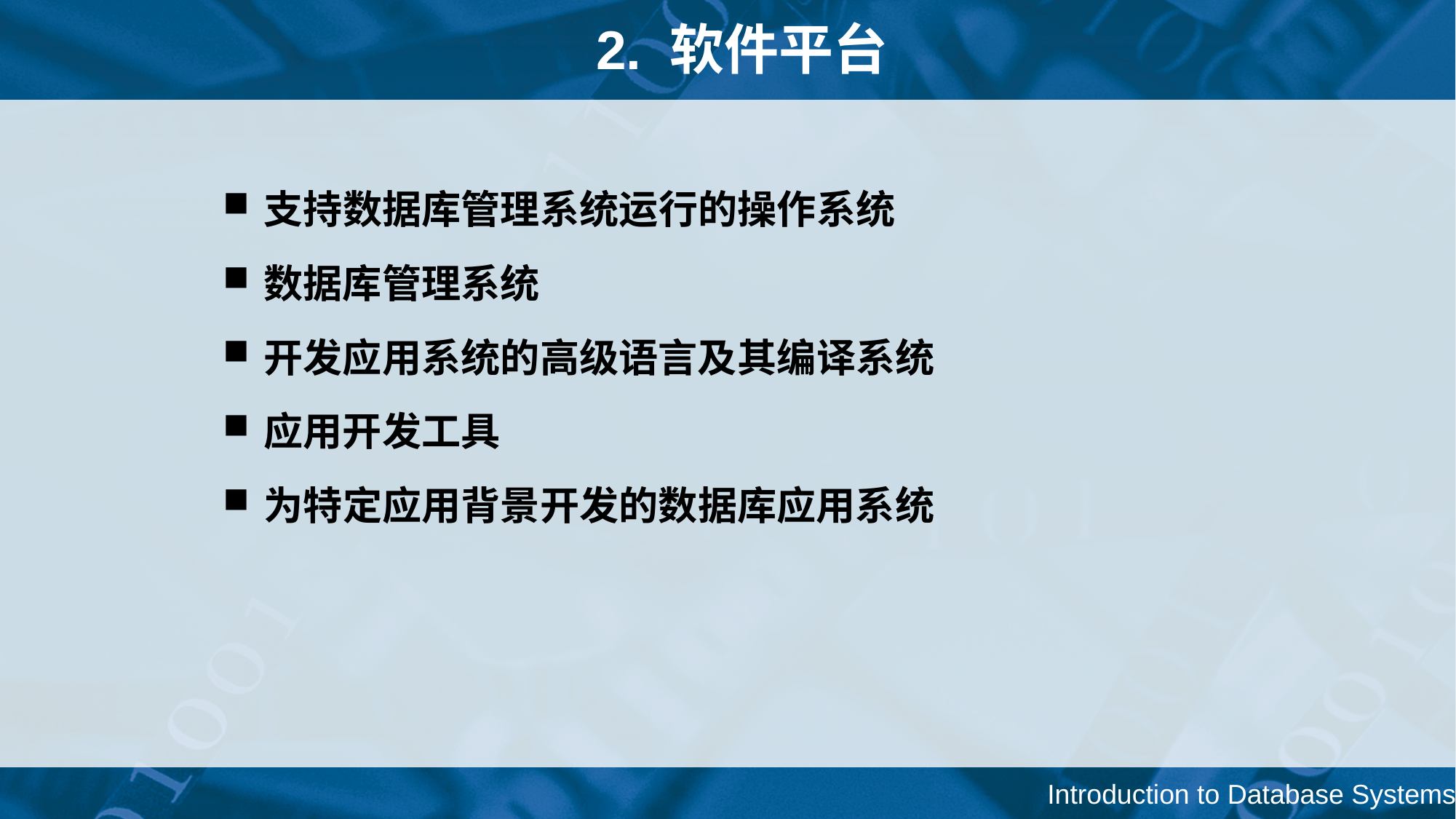

# 2. 软件平台
支持数据库管理系统运行的操作系统
数据库管理系统
开发应用系统的高级语言及其编译系统
应用开发工具
为特定应用背景开发的数据库应用系统